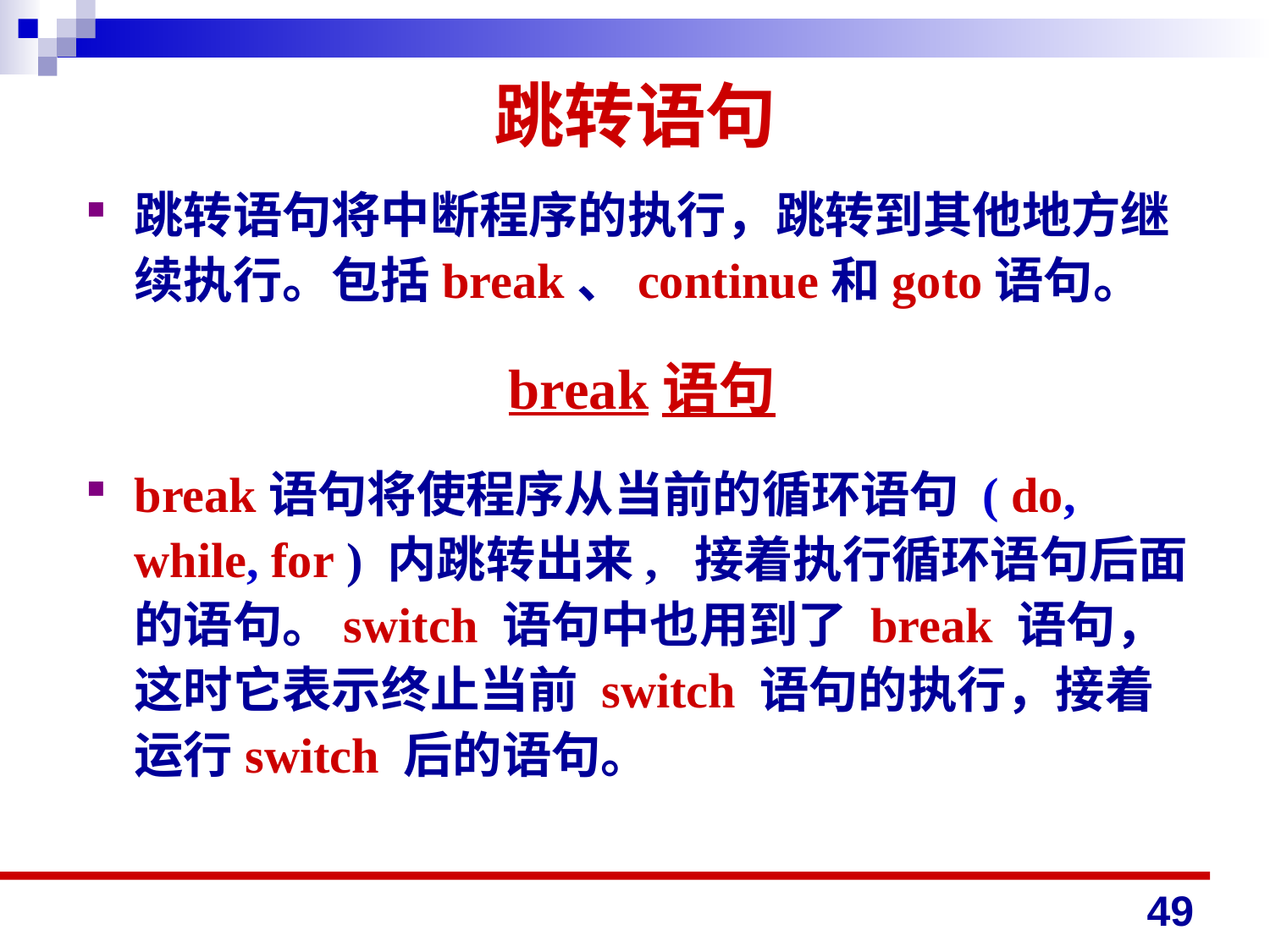

# 跳转语句
跳转语句将中断程序的执行，跳转到其他地方继续执行。包括break、continue和goto语句。

break语句

break语句将使程序从当前的循环语句 ( do, while, for ) 内跳转出来,  接着执行循环语句后面的语句。switch 语句中也用到了 break 语句，这时它表示终止当前 switch 语句的执行，接着运行switch 后的语句。
49